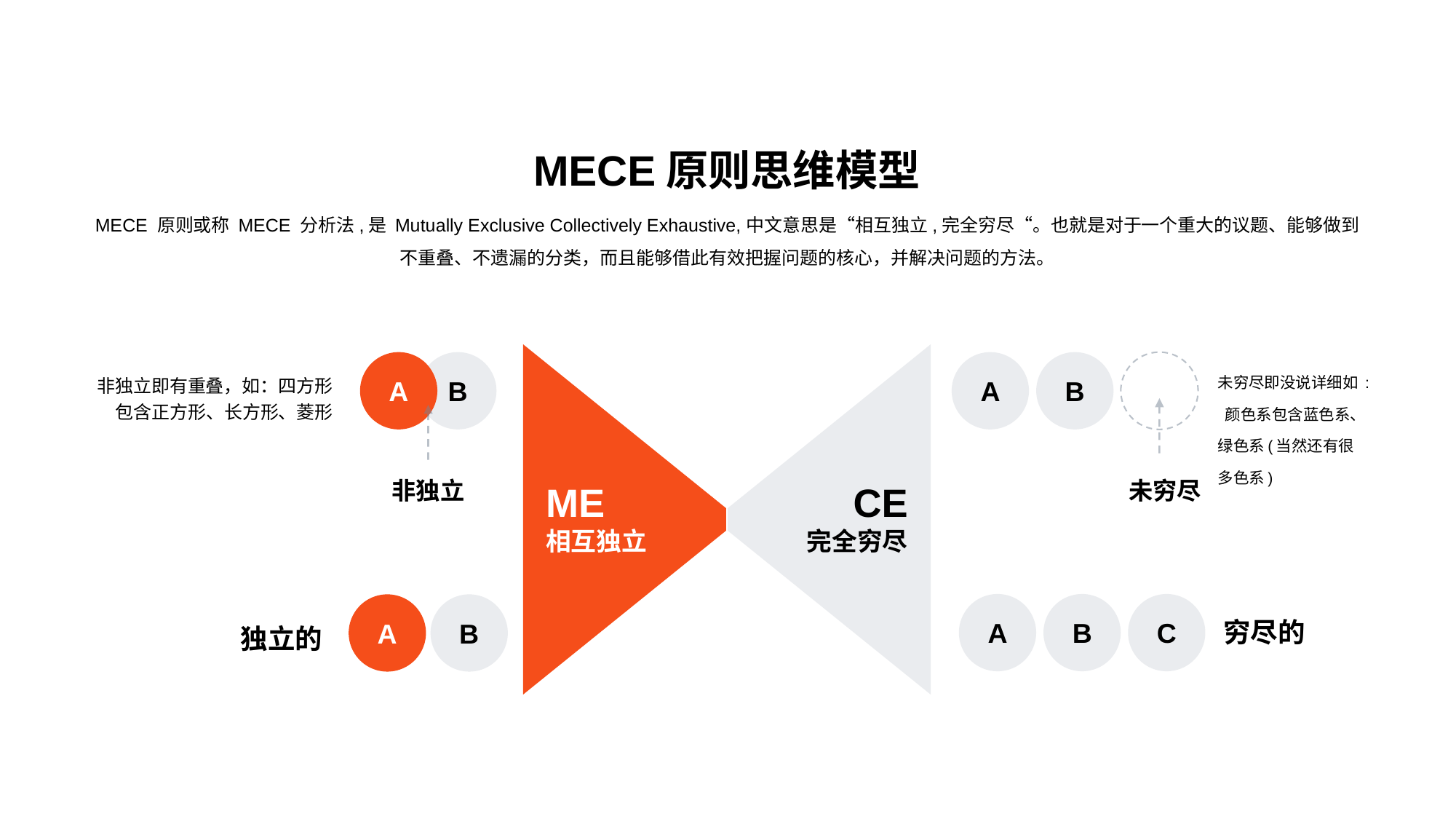

MECE原则思维模型
MECE 原则或称 MECE 分析法,是 Mutually Exclusive Collectively Exhaustive,中文意思是“相互独立,完全穷尽“。也就是对于一个重大的议题、能够做到不重叠、不遗漏的分类，而且能够借此有效把握问题的核心，并解决问题的方法。

ME
相互独立

CE
完全穷尽
A
B
非独立即有重叠，如：四方形包含正方形、长方形、菱形
非独立
A
B

未穷尽即没说详细如 : 颜色系包含蓝色系、绿色系(当然还有很多色系)
未穷尽
A
B
C
穷尽的
A
B
独立的